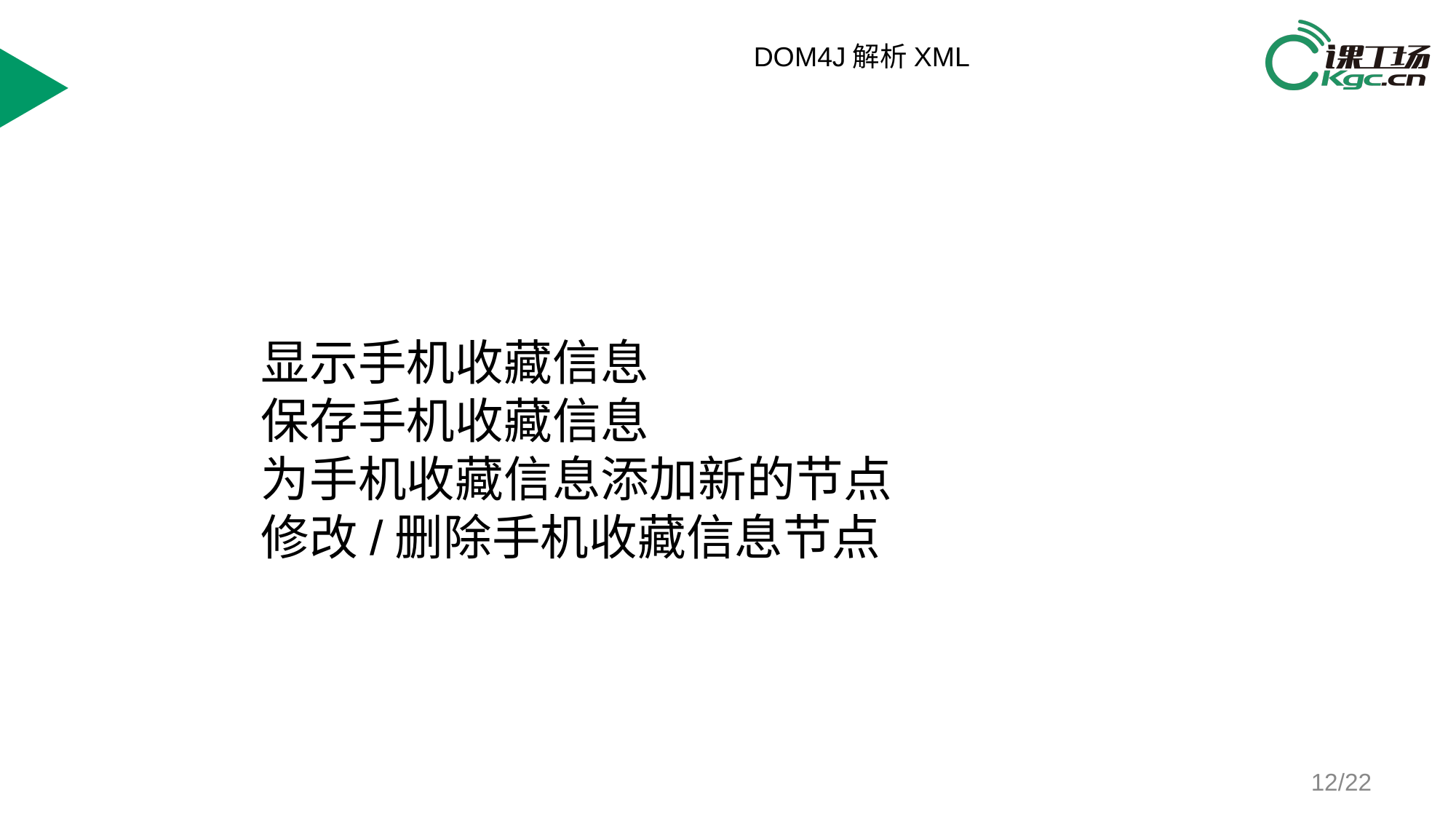

12/22
DOM4J解析XML
显示手机收藏信息
保存手机收藏信息
为手机收藏信息添加新的节点
修改/删除手机收藏信息节点